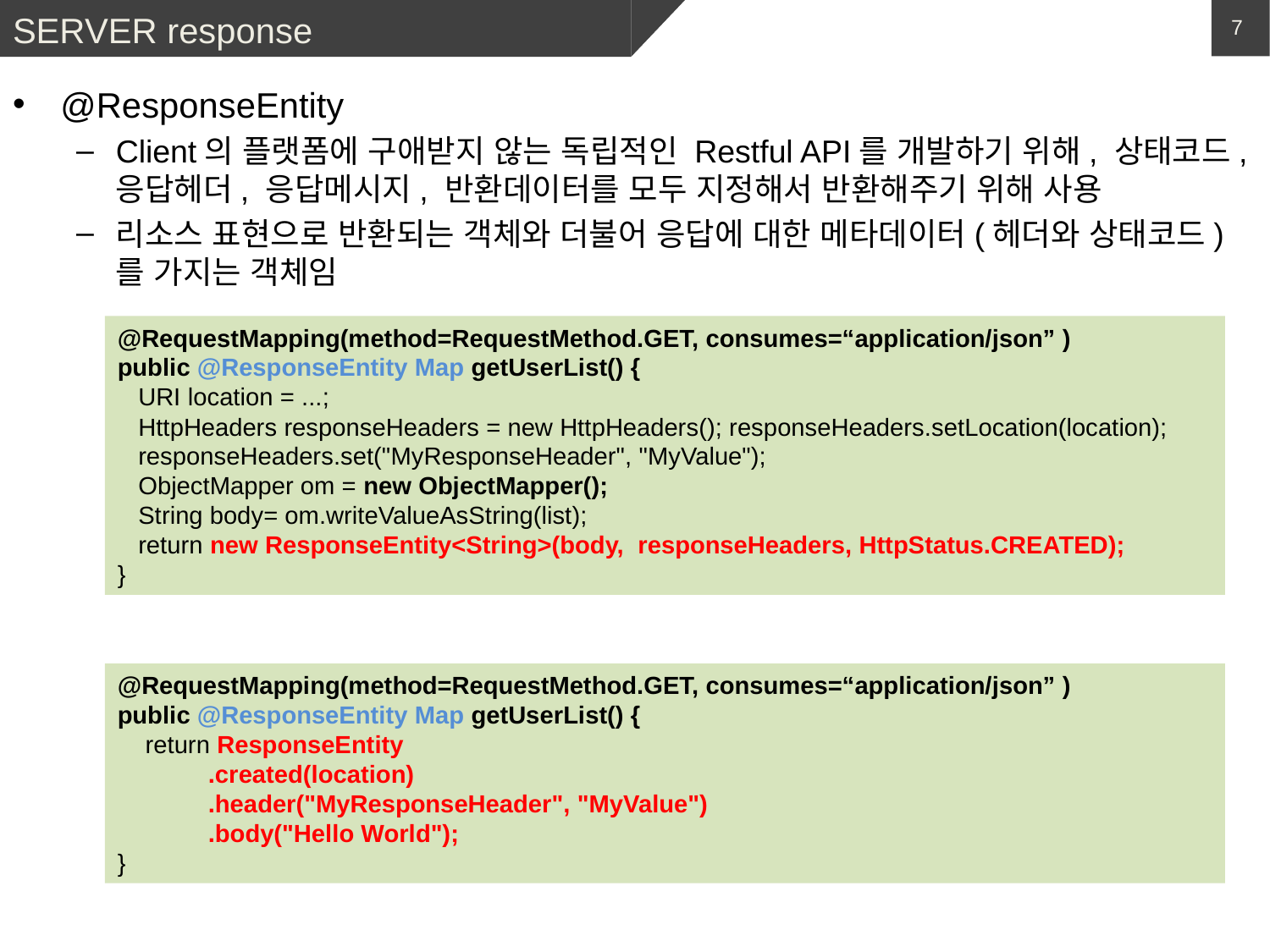

# SERVER response
7
@ResponseEntity
Client의 플랫폼에 구애받지 않는 독립적인 Restful API를 개발하기 위해, 상태코드, 응답헤더, 응답메시지, 반환데이터를 모두 지정해서 반환해주기 위해 사용
리소스 표현으로 반환되는 객체와 더불어 응답에 대한 메타데이터(헤더와 상태코드)를 가지는 객체임
@RequestMapping(method=RequestMethod.GET, consumes=“application/json” )
public @ResponseEntity Map getUserList() {
   URI location = ...;
   HttpHeaders responseHeaders = new HttpHeaders(); responseHeaders.setLocation(location);
   responseHeaders.set("MyResponseHeader", "MyValue");
   ObjectMapper om = new ObjectMapper();
   String body= om.writeValueAsString(list);
   return new ResponseEntity<String>(body,  responseHeaders, HttpStatus.CREATED);
}
@RequestMapping(method=RequestMethod.GET, consumes=“application/json” )
public @ResponseEntity Map getUserList() {
    return ResponseEntity
             .created(location)
             .header("MyResponseHeader", "MyValue")
             .body("Hello World");
}